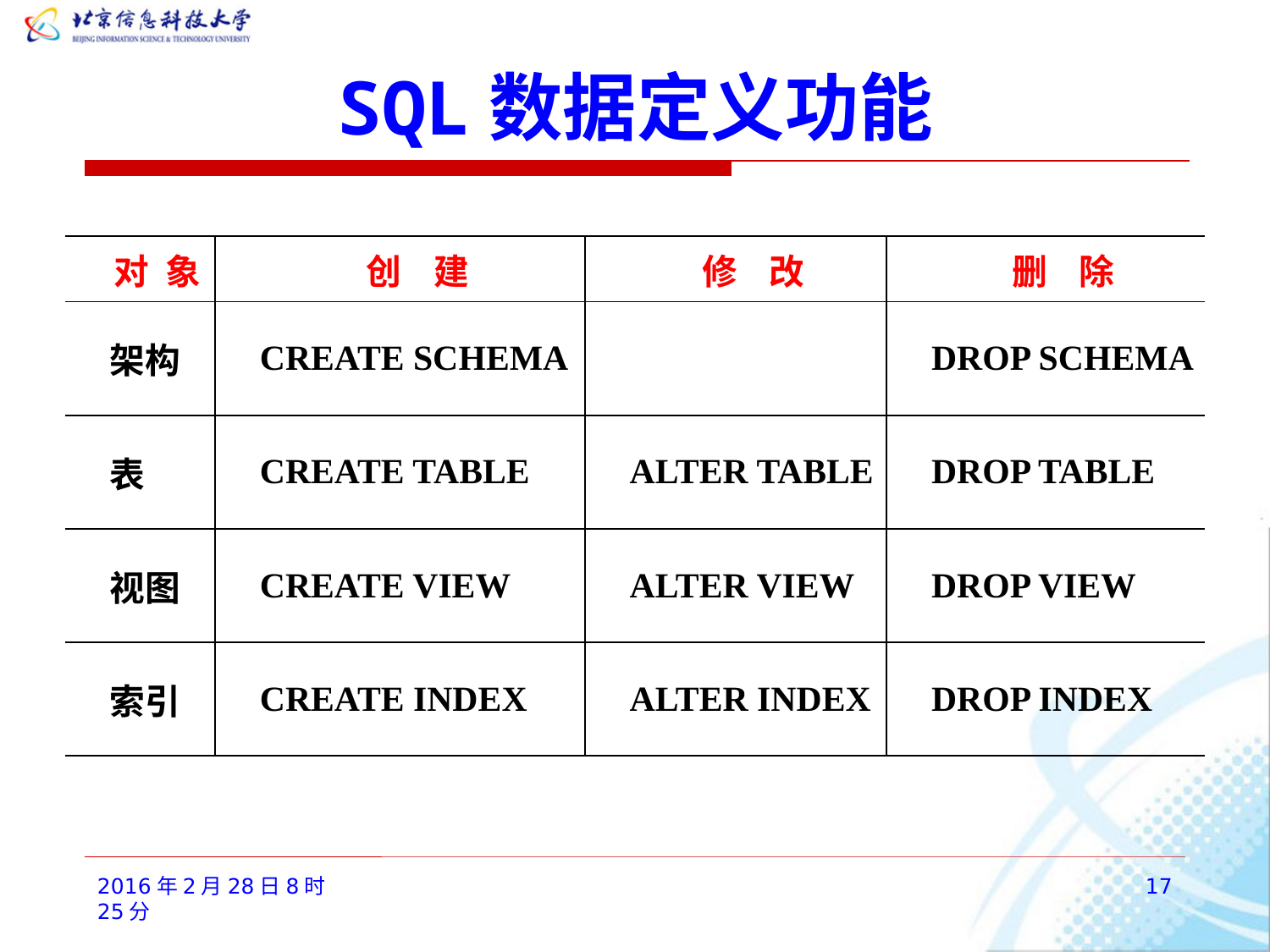

# SQL数据定义功能
| 对 象 | 创 建 | 修 改 | 删 除 |
| --- | --- | --- | --- |
| 架构 | CREATE SCHEMA |  | DROP SCHEMA |
| 表 | CREATE TABLE | ALTER TABLE | DROP TABLE |
| 视图 | CREATE VIEW | ALTER VIEW | DROP VIEW |
| 索引 | CREATE INDEX | ALTER INDEX | DROP INDEX |
2016年2月28日8时25分
17